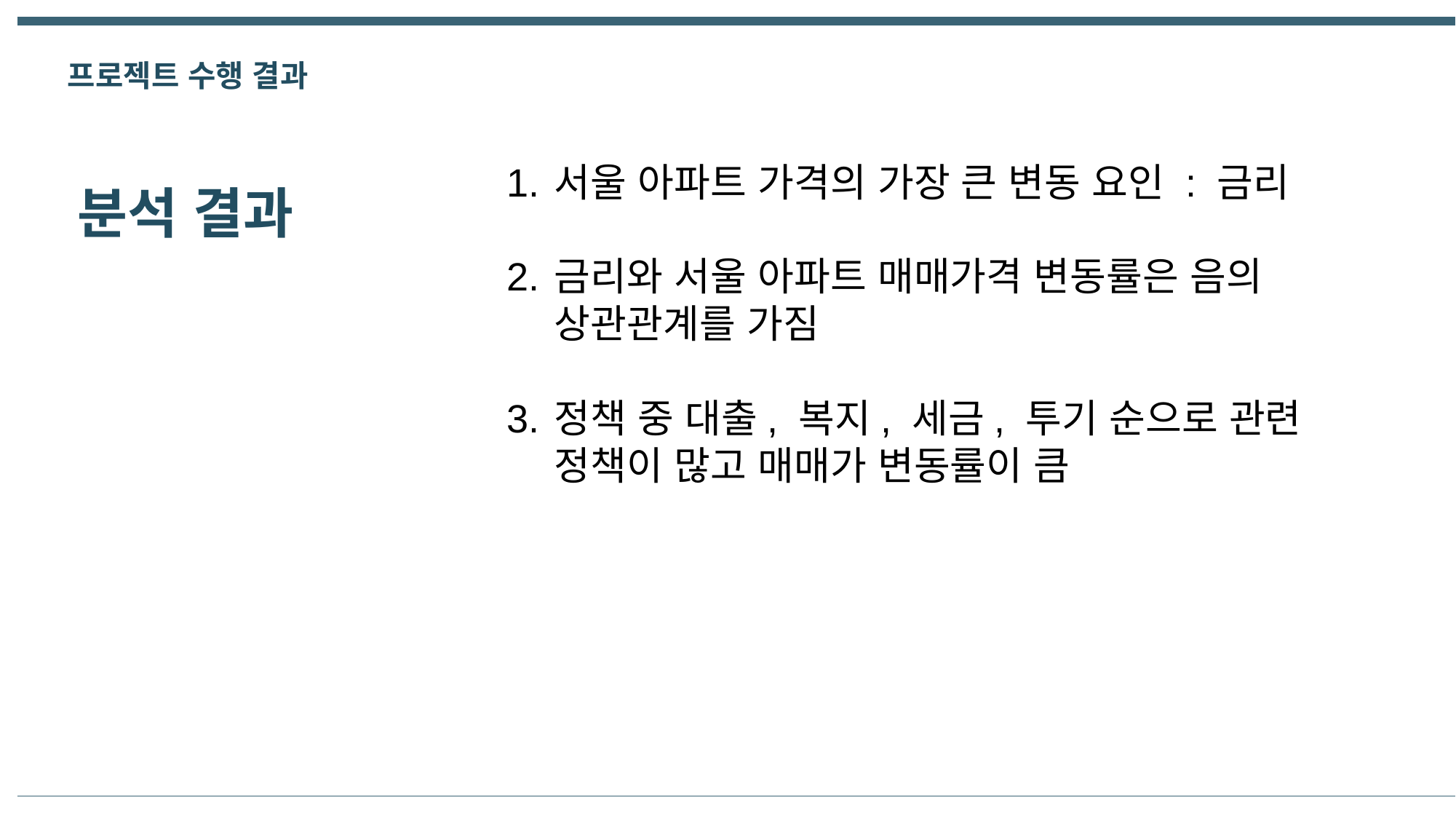

프로젝트 수행 결과

서울 아파트 가격의 가장 큰 변동 요인 : 금리

금리와 서울 아파트 매매가격 변동률은 음의 상관관계를 가짐

정책 중 대출, 복지, 세금, 투기 순으로 관련 정책이 많고 매매가 변동률이 큼

분석 결과